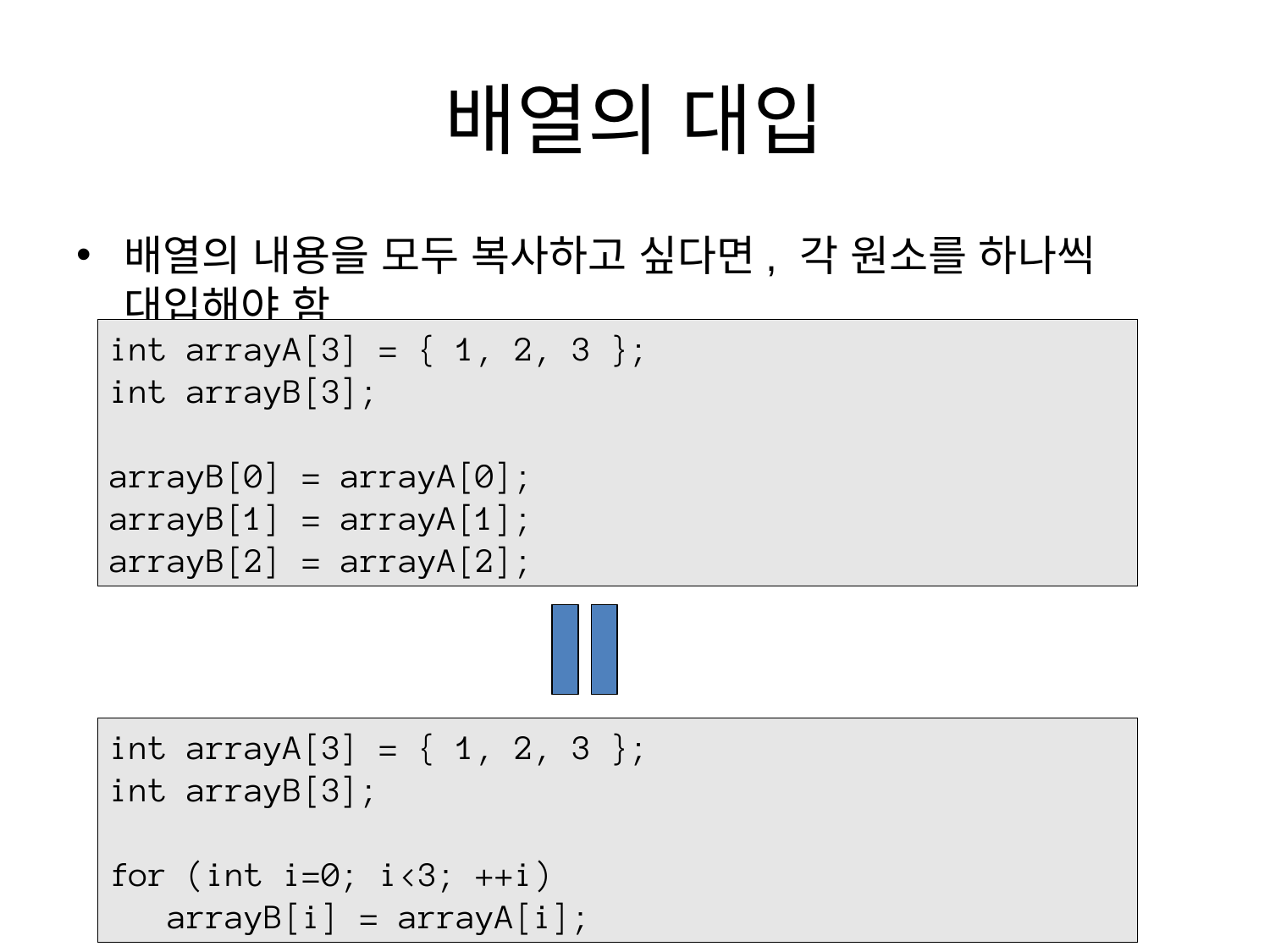

# 배열의 대입
배열의 내용을 모두 복사하고 싶다면, 각 원소를 하나씩 대입해야 함

int arrayA[3] = { 1, 2, 3 };
int arrayB[3];

arrayB[0] = arrayA[0];
arrayB[1] = arrayA[1];
arrayB[2] = arrayA[2];

int arrayA[3] = { 1, 2, 3 };
int arrayB[3];

for (int i=0; i<3; ++i)
   arrayB[i] = arrayA[i];